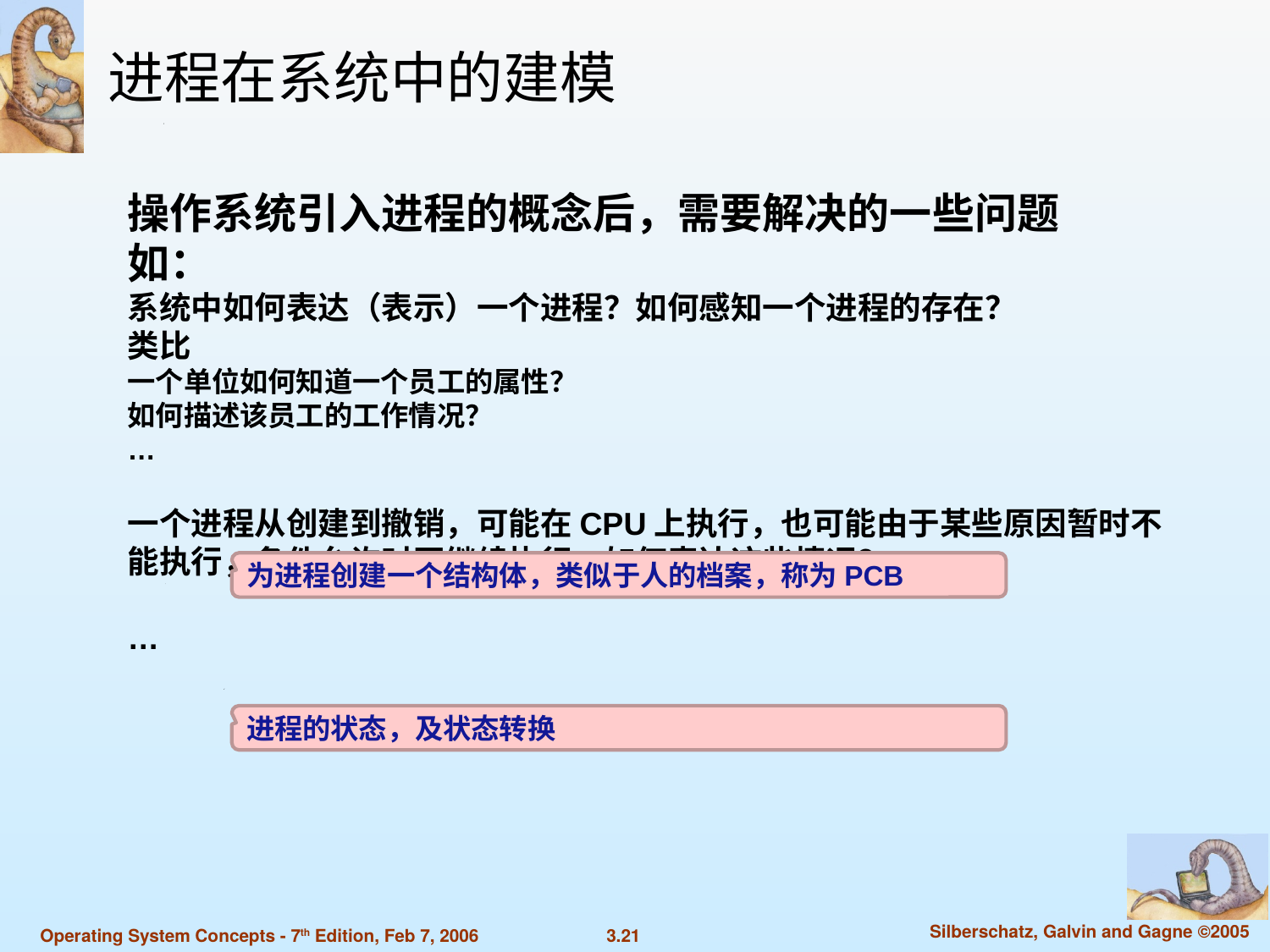

进程在系统中的建模
操作系统引入进程的概念后，需要解决的一些问题
如：
系统中如何表达（表示）一个进程？如何感知一个进程的存在？
类比
一个单位如何知道一个员工的属性？
如何描述该员工的工作情况？
…

一个进程从创建到撤销，可能在CPU上执行，也可能由于某些原因暂时不能执行，条件允许时再继续执行，如何表达这些情况？

…

为进程创建一个结构体，类似于人的档案，称为PCB
进程的状态，及状态转换